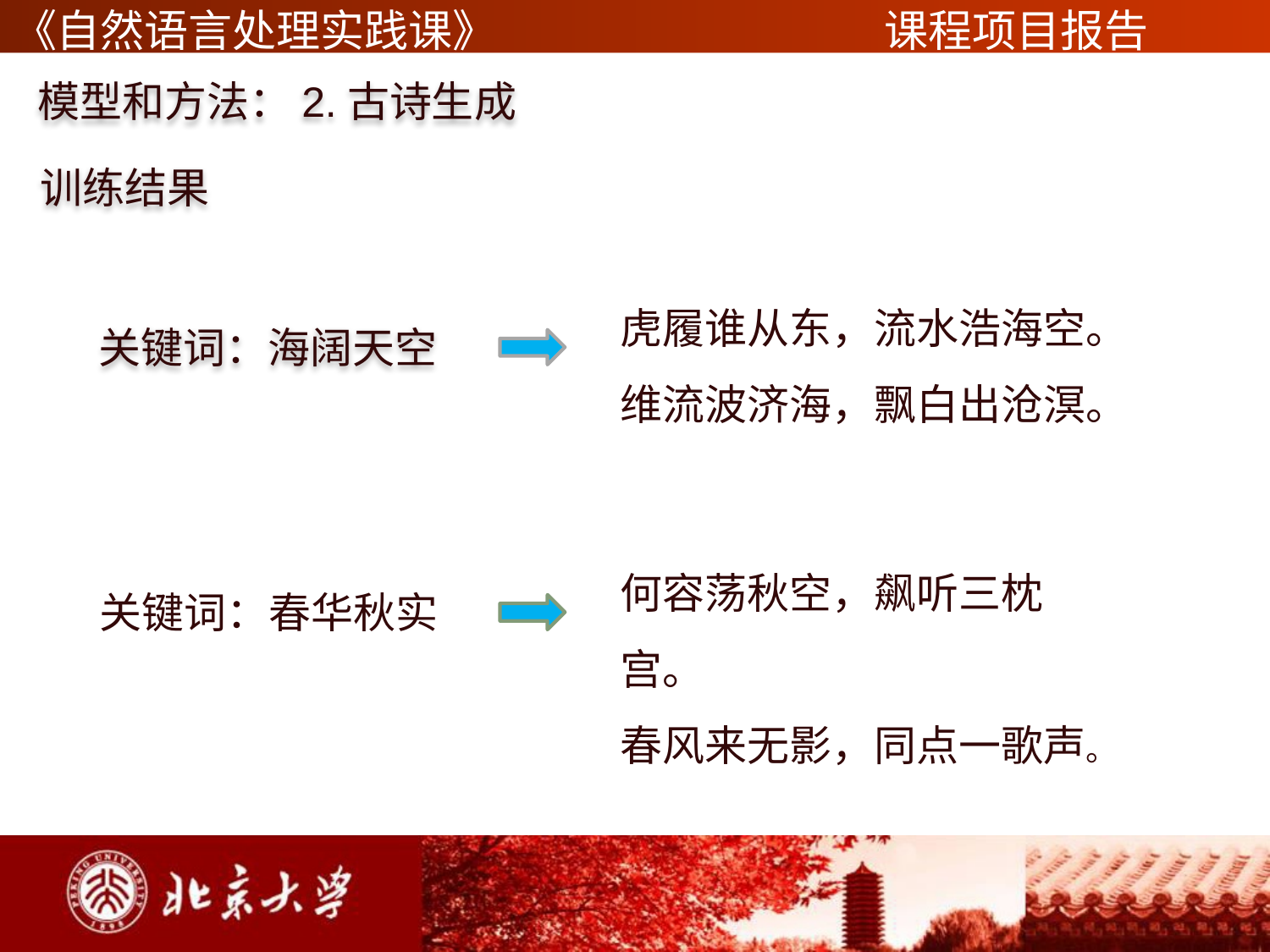

模型和方法：2.古诗生成
训练结果
虎履谁从东，流水浩海空。
维流波济海，飘白出沧溟。
关键词：海阔天空

何容荡秋空，飙听三枕宫。
春风来无影，同点一歌声。
关键词：春华秋实